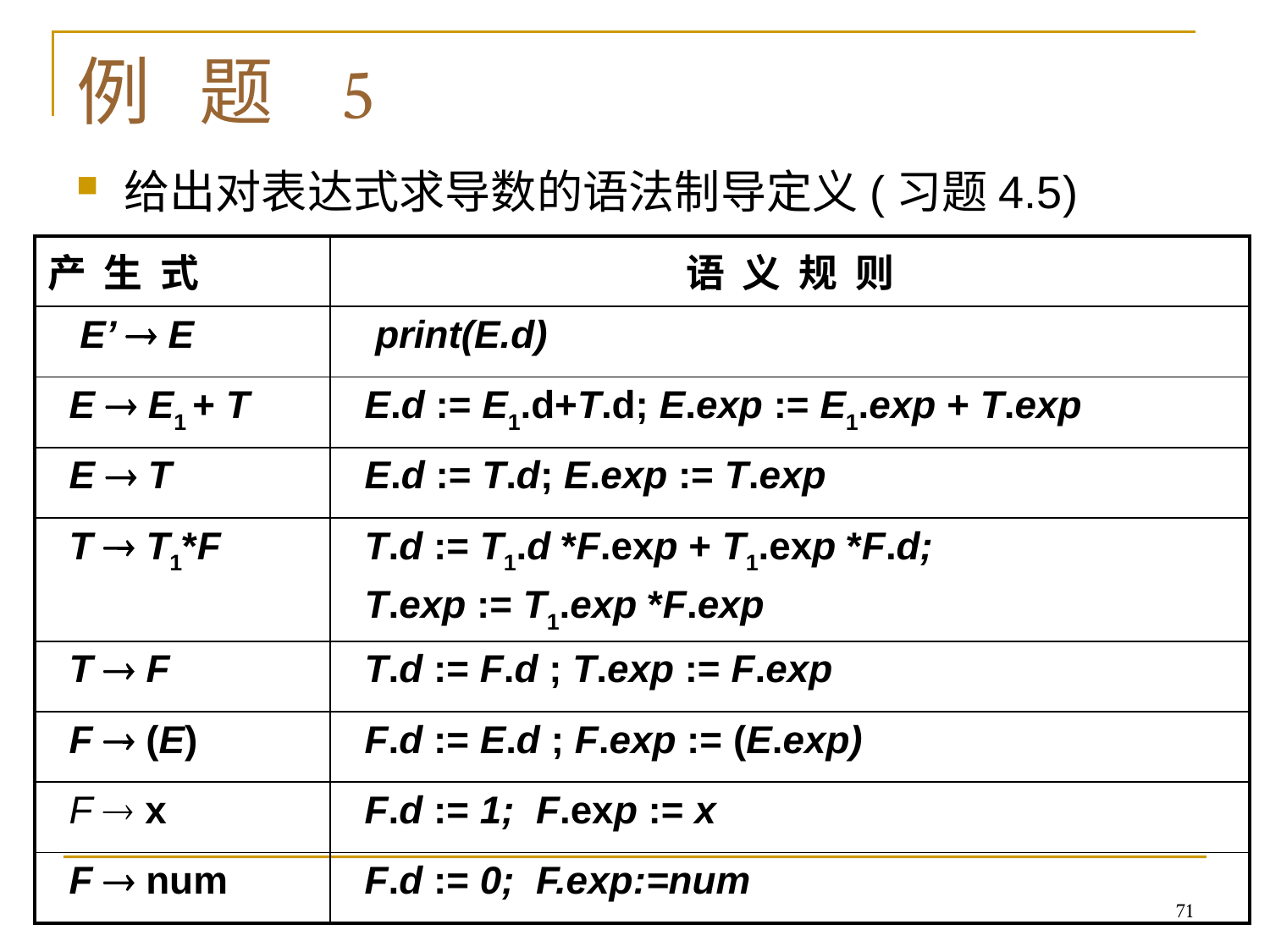

# 例   题   5
给出对表达式求导数的语法制导定义(习题4.5)
| 产 生 式 | 语 义 规 则 |
| --- | --- |
| E’ → E | print(E.d) |
| E → E1 + T | E.d := E1.d+T.d; E.exp := E1.exp + T.exp |
| E → T | E.d := T.d; E.exp := T.exp |
| T → T1\*F | T.d := T1.d \*F.exp + T1.exp \*F.d; T.exp := T1.exp \*F.exp |
| T → F | T.d := F.d ; T.exp := F.exp |
| F → (E) | F.d := E.d ; F.exp := (E.exp) |
| F → x | F.d := 1; F.exp := x |
| F → num | F.d := 0; F.exp:=num |
71